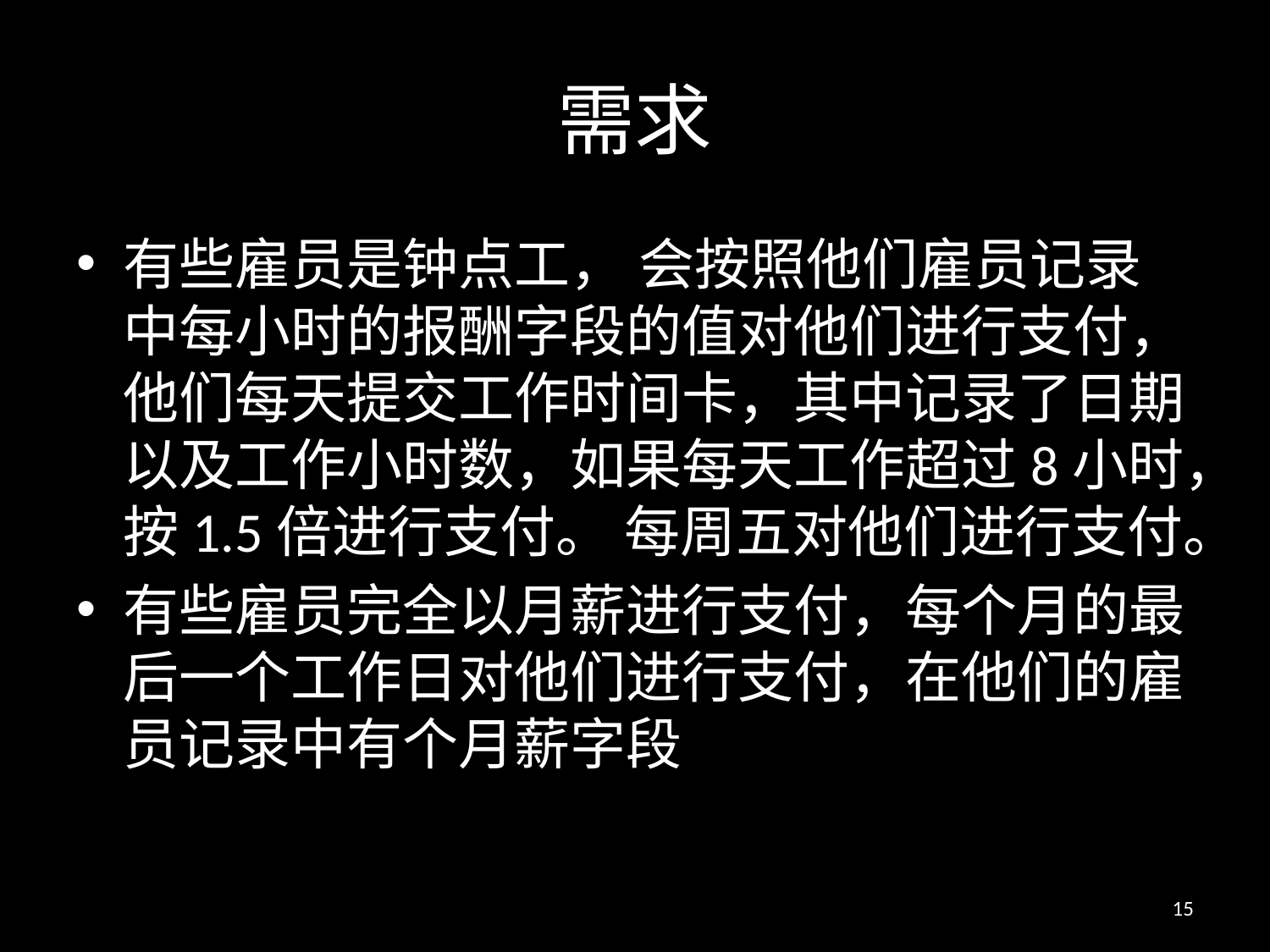

# 需求
有些雇员是钟点工， 会按照他们雇员记录中每小时的报酬字段的值对他们进行支付，他们每天提交工作时间卡，其中记录了日期以及工作小时数，如果每天工作超过8小时，按1.5倍进行支付。 每周五对他们进行支付。
有些雇员完全以月薪进行支付，每个月的最后一个工作日对他们进行支付，在他们的雇员记录中有个月薪字段

15